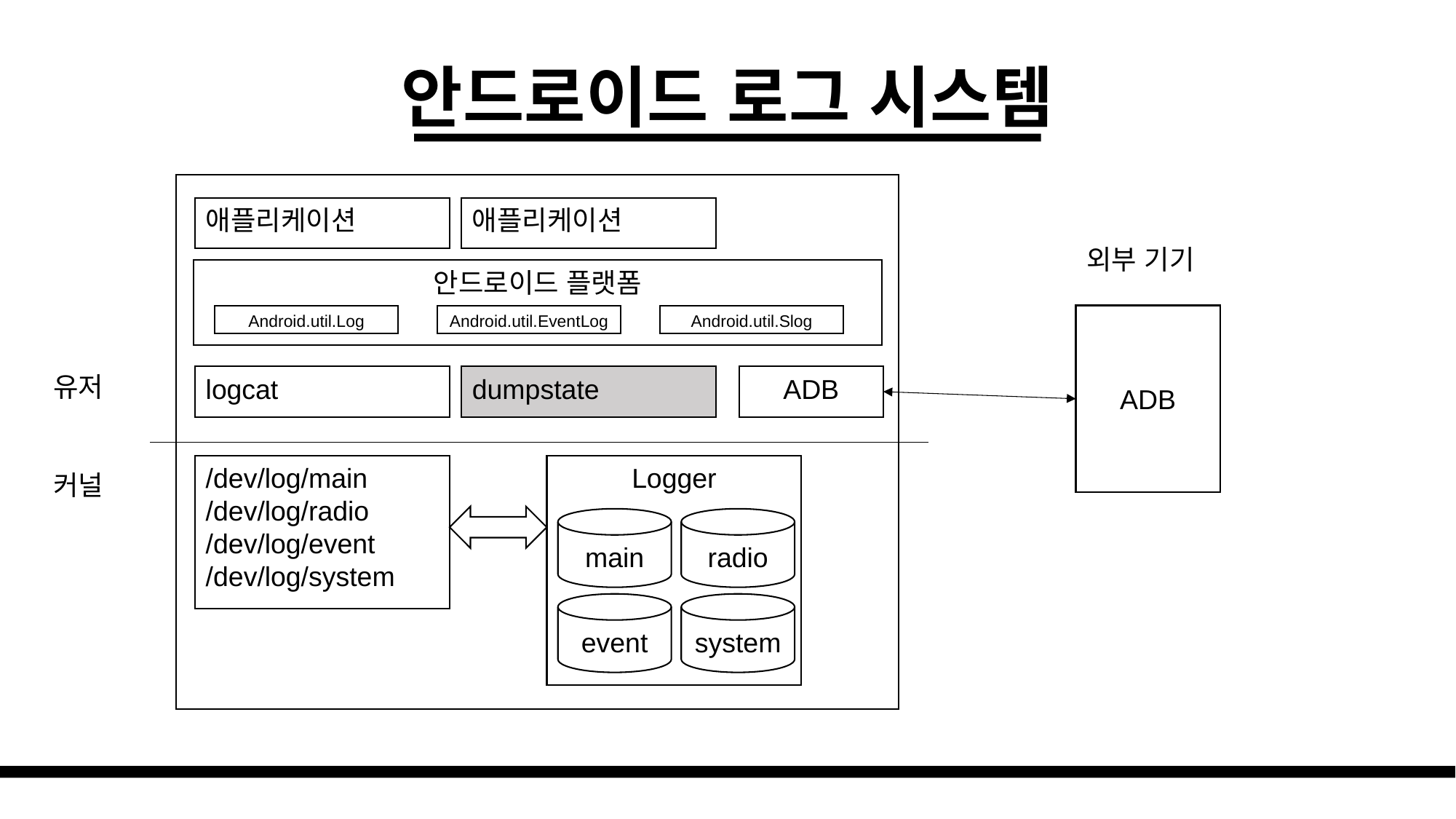

안드로이드 로그 시스템

애플리케이션
애플리케이션
외부 기기
안드로이드 플랫폼
Android.util.Log
Android.util.EventLog
Android.util.Slog
ADB
유저
logcat
dumpstate
ADB
Logger
/dev/log/main
/dev/log/radio
/dev/log/event
/dev/log/system
커널

main
radio
event
system